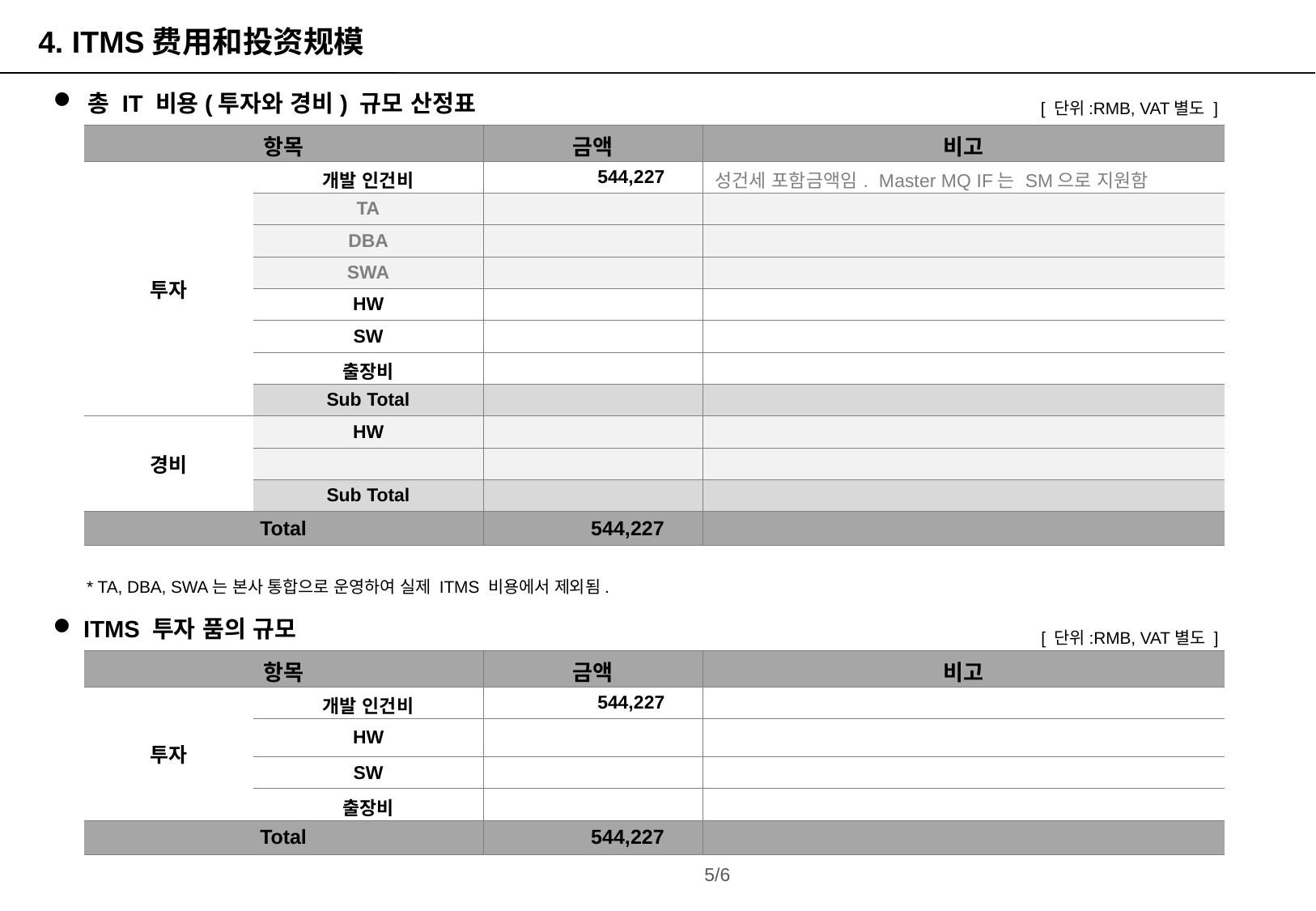

4. ITMS费用和投资规模

 총 IT 비용(투자와 경비) 규모 산정표
[ 단위:RMB, VAT별도 ]
| 항목 |  | 금액 | 비고 |
| --- | --- | --- | --- |
| 투자 | 개발 인건비 | 544,227 | 성건세 포함금액임. Master MQ IF는 SM으로 지원함 |
|  | TA |  |  |
|  | DBA |  |  |
|  | SWA |  |  |
|  | HW |  |  |
|  | SW |  |  |
|  | 출장비 |  |  |
|  | Sub Total |  |  |
| 경비 | HW |  |  |
|  |  |  |  |
|  | Sub Total |  |  |
| Total |  | 544,227 |  |
* TA, DBA, SWA는 본사 통합으로 운영하여 실제 ITMS 비용에서 제외됨.
 ITMS 투자 품의 규모
[ 단위:RMB, VAT별도 ]
| 항목 |  | 금액 | 비고 |
| --- | --- | --- | --- |
| 투자 | 개발 인건비 | 544,227 |  |
|  | HW |  |  |
|  | SW |  |  |
|  | 출장비 |  |  |
| Total |  | 544,227 |  |
3/6
5/6